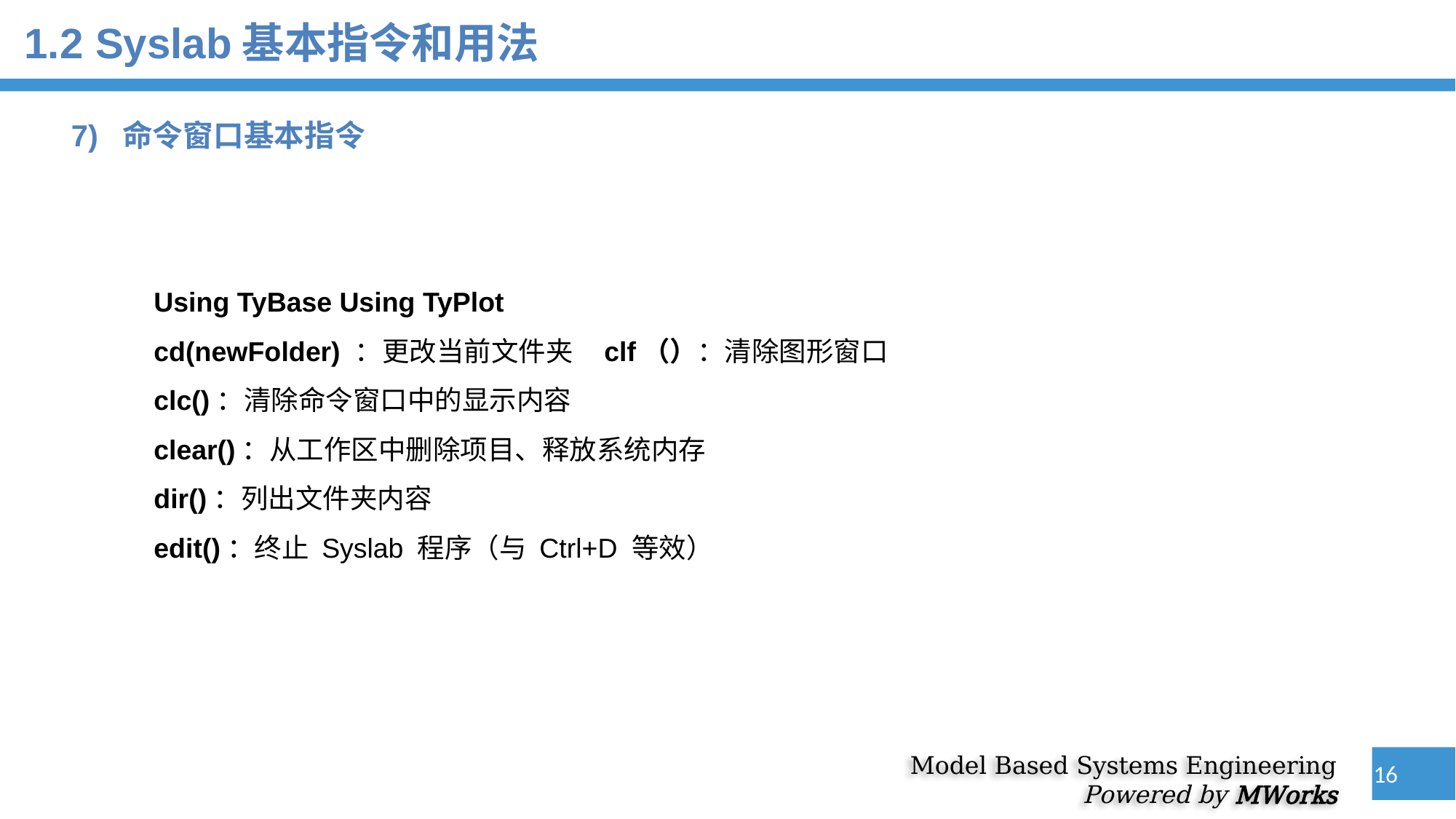

1.2 Syslab基本指令和用法
      7)  命令窗口基本指令
Using TyBase Using TyPlot
cd(newFolder) ：更改当前文件夹    clf（）：清除图形窗口
clc()：清除命令窗口中的显示内容
clear()：从工作区中删除项目、释放系统内存
dir()：列出文件夹内容
edit()：终止 Syslab 程序（与 Ctrl+D 等效）